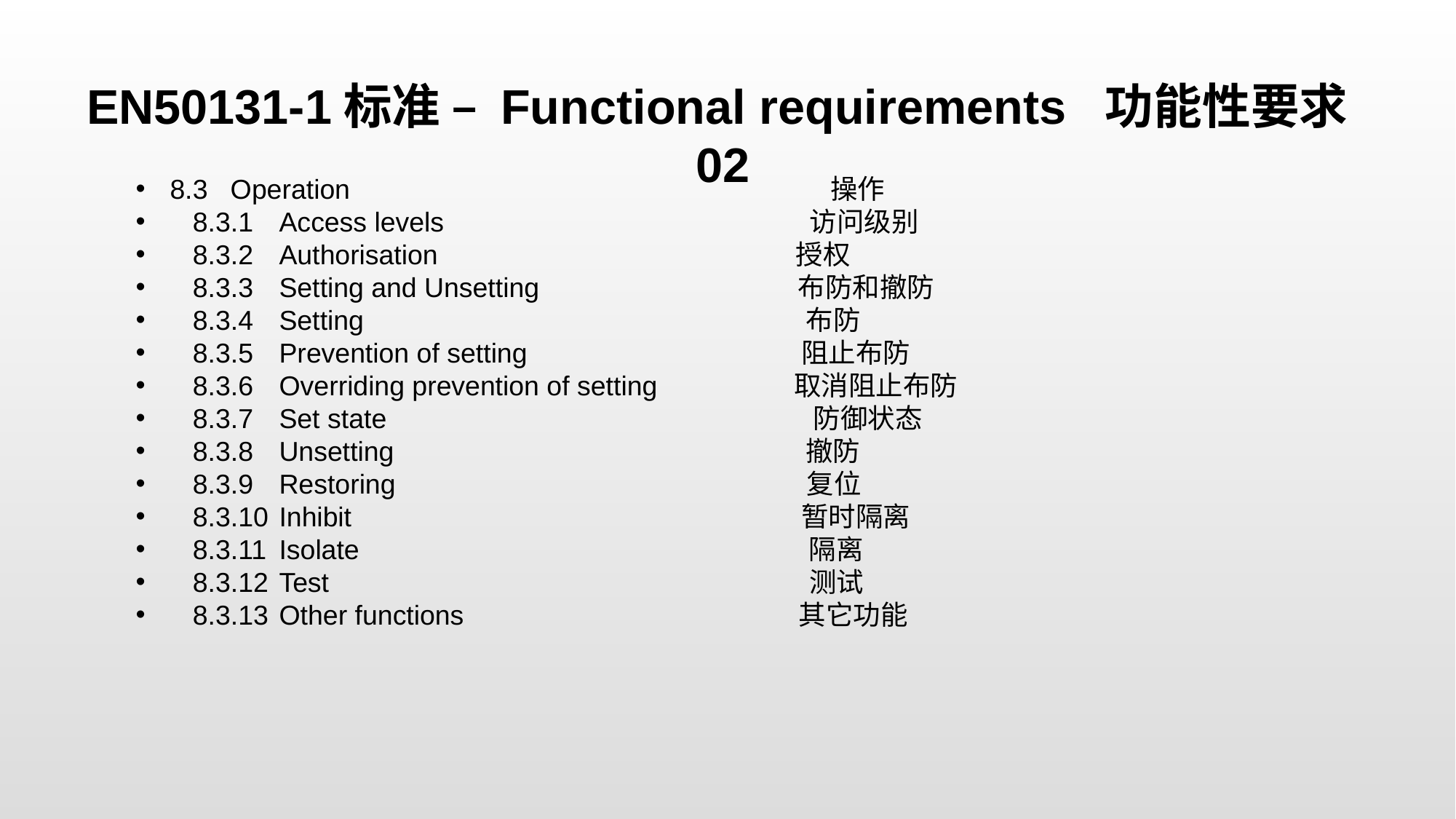

EN50131-1标准 – Functional requirements  功能性要求02
8.3   Operation                                                              操作
   8.3.1	Access levels                                               访问级别
   8.3.2	Authorisation                                              授权
   8.3.3	Setting and Unsetting                                 布防和撤防
   8.3.4	Setting                                                         布防
   8.3.5	Prevention of setting                                   阻止布防
   8.3.6	Overriding prevention of setting                 取消阻止布防
   8.3.7	Set state                                                       防御状态
   8.3.8	Unsetting                                                     撤防
   8.3.9	Restoring                                                     复位
   8.3.10	Inhibit                                                          暂时隔离
   8.3.11	Isolate                                                          隔离
   8.3.12	Test                                                              测试
   8.3.13	Other functions                                           其它功能